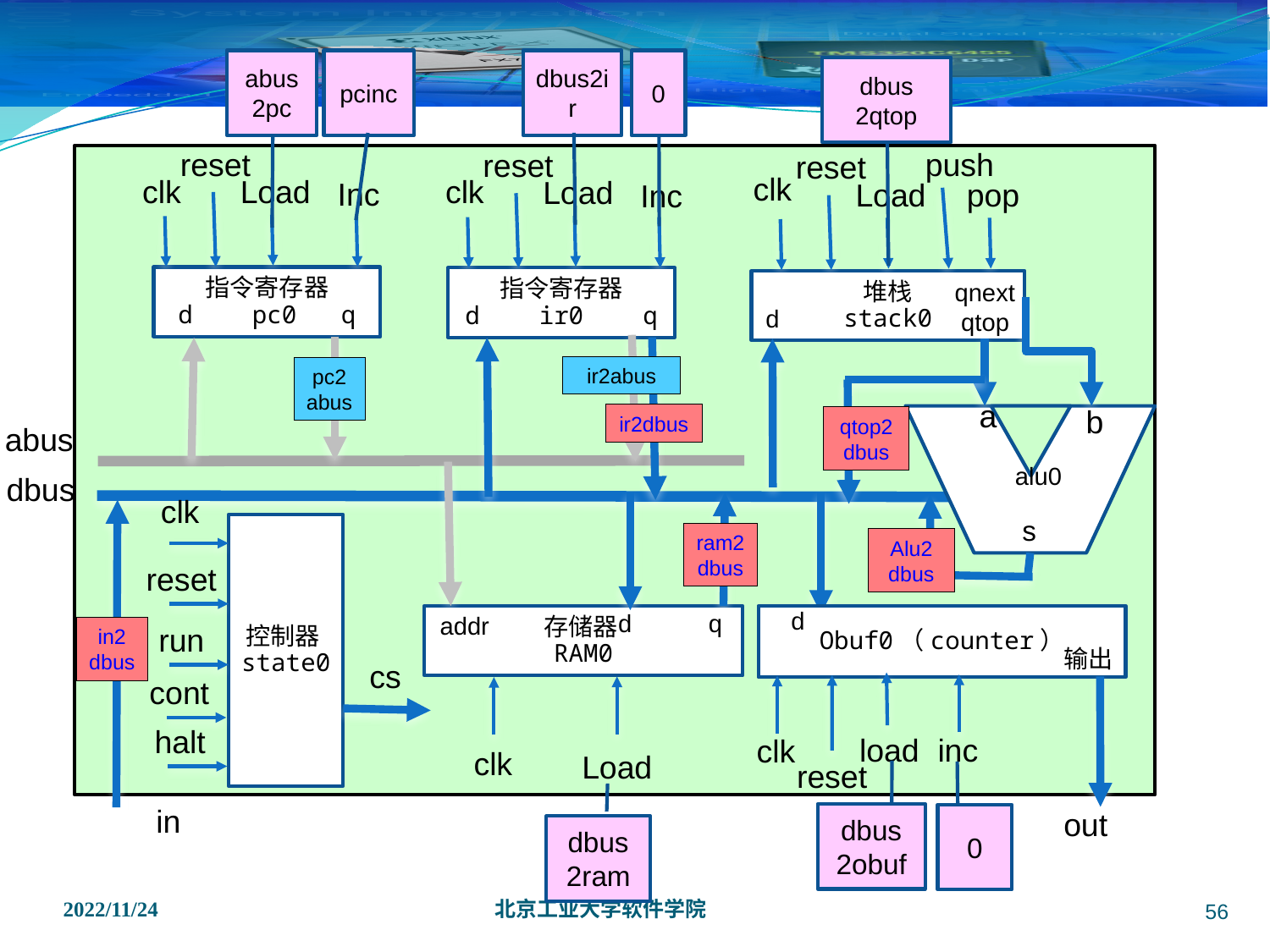

abus
2pc
dbus2ir
pcinc
0
dbus
2qtop
reset
push
reset
reset

clk
Load
clk
clk
Load
Inc
Load
pop
Inc
指令寄存器
d    pc0   q
指令寄存器
d    ir0    q
堆栈
stack0
qnext
qtop
d
ir2abus
pc2
abus
a
b
ir2dbus

alu0
qtop2dbus
abus
dbus
clk
s
控制器state0
ram2
dbus
Alu2
dbus
reset
d
d           q
addr
存储器
RAM0
Obuf0（counter）
run
in2
dbus
输出
cs
cont
halt
load
inc
clk
clk
Load

reset
in
out
dbus
2obuf
0
dbus
2ram